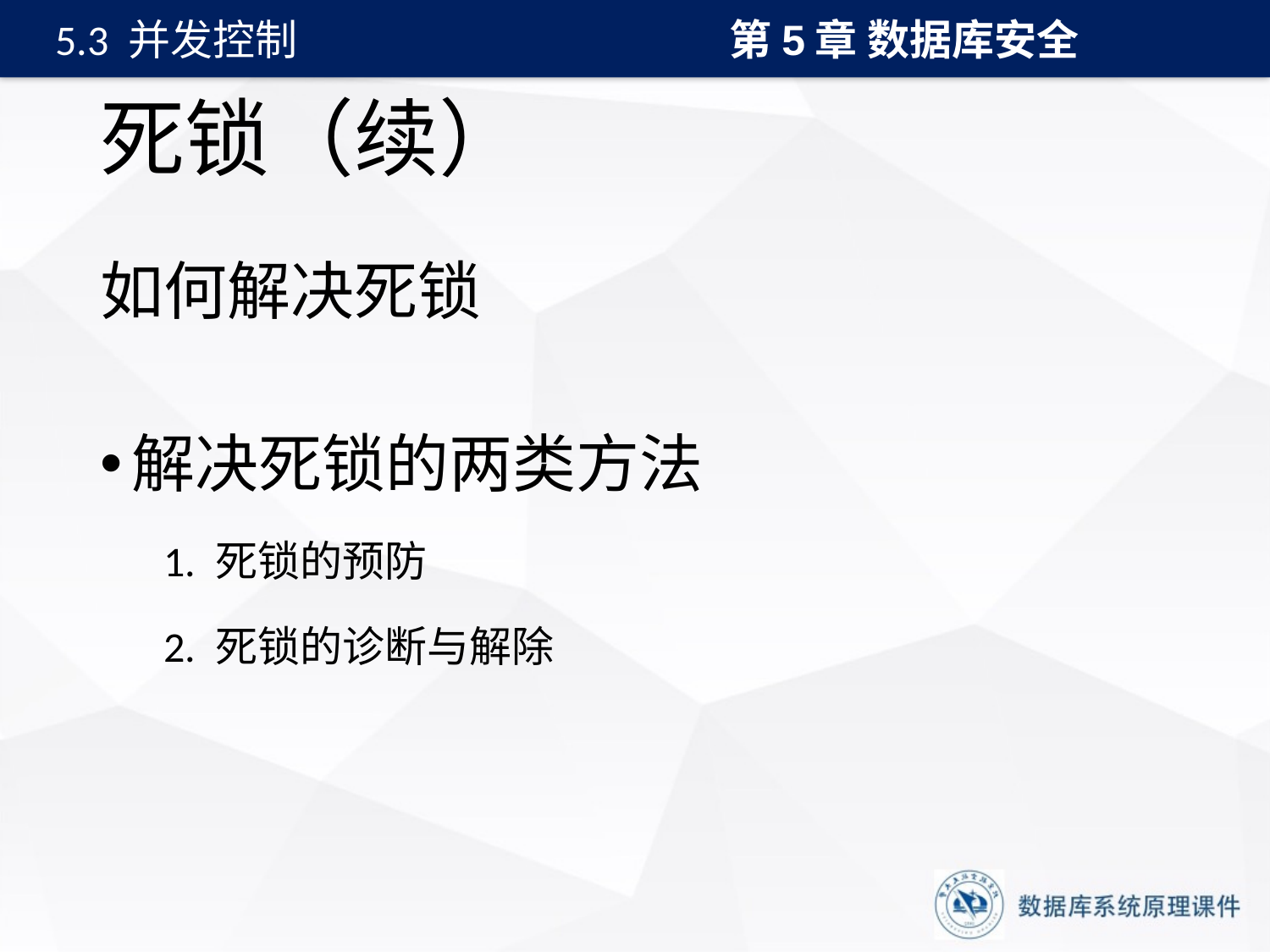

第5章 数据库安全
5.3 并发控制
# 死锁（续）
如何解决死锁

解决死锁的两类方法
1. 死锁的预防
2. 死锁的诊断与解除